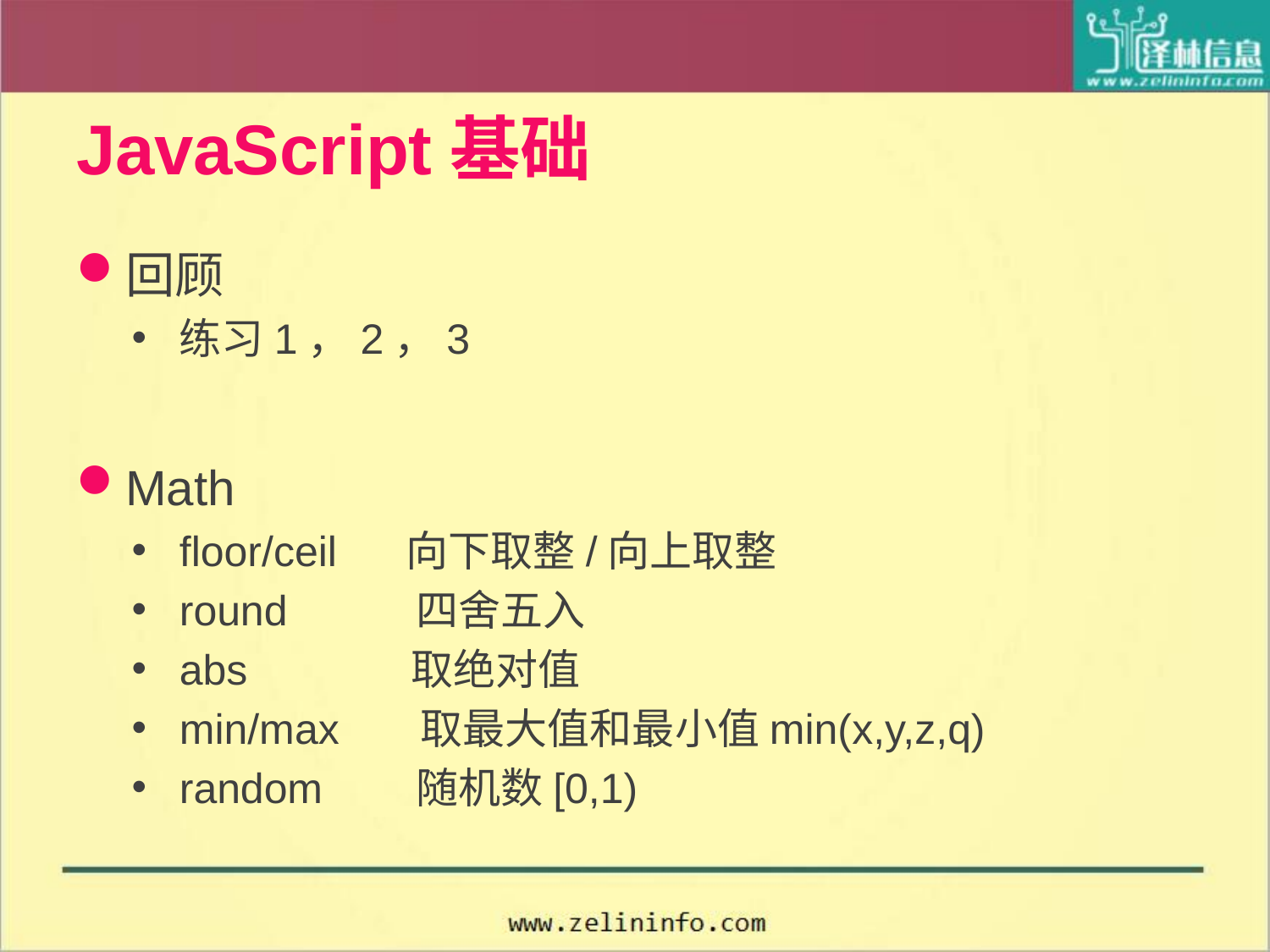

# JavaScript基础
回顾
练习1，2，3

Math
floor/ceil     向下取整/向上取整
round          四舍五入
abs  	        取绝对值
min/max      取最大值和最小值min(x,y,z,q)
random       随机数[0,1)